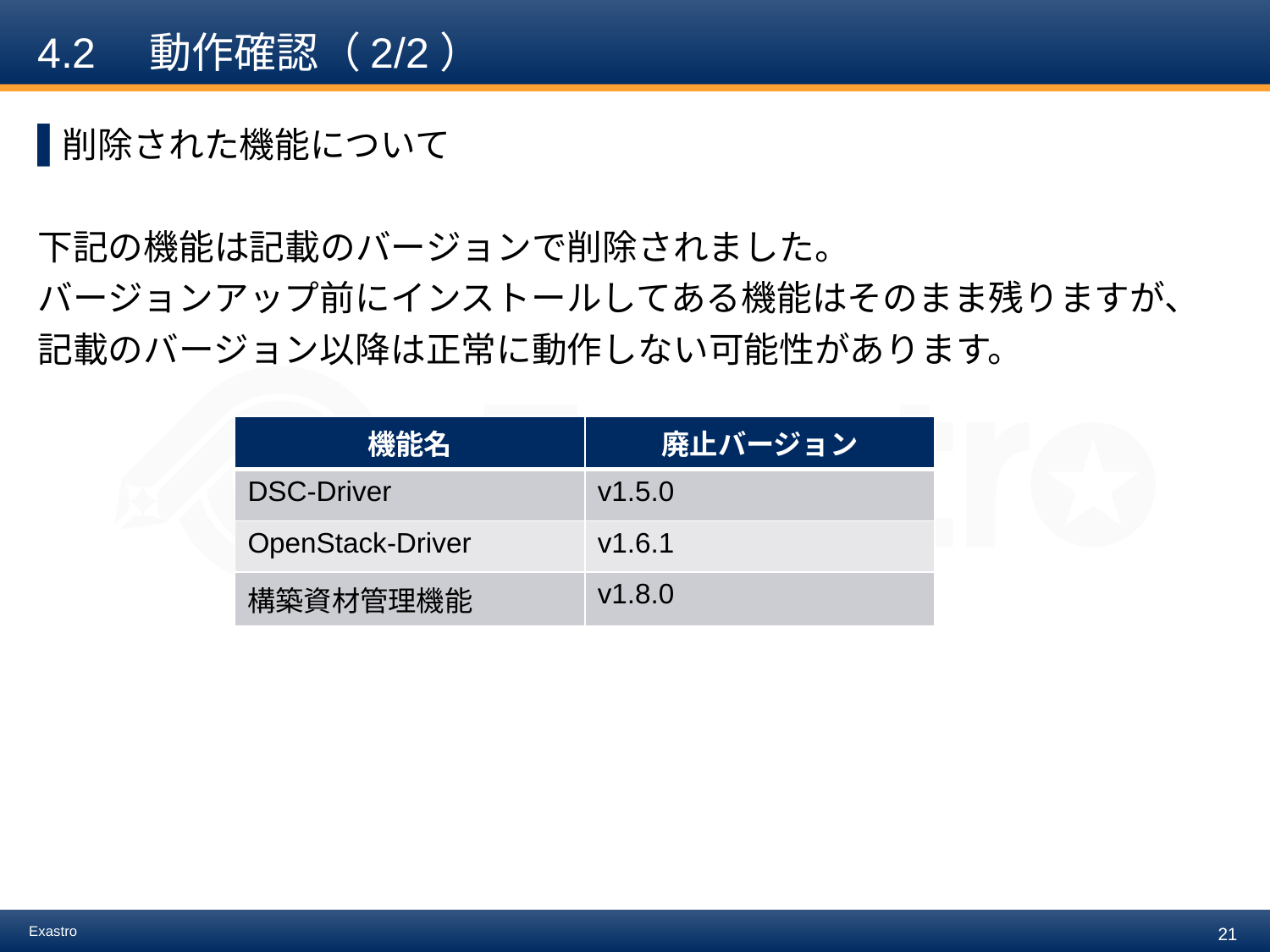

# 4.2　動作確認（2/2）
削除された機能について

下記の機能は記載のバージョンで削除されました。
バージョンアップ前にインストールしてある機能はそのまま残りますが、
記載のバージョン以降は正常に動作しない可能性があります。
| 機能名 | 廃止バージョン |
| --- | --- |
| DSC-Driver | v1.5.0 |
| OpenStack-Driver | v1.6.1 |
| 構築資材管理機能 | v1.8.0 |